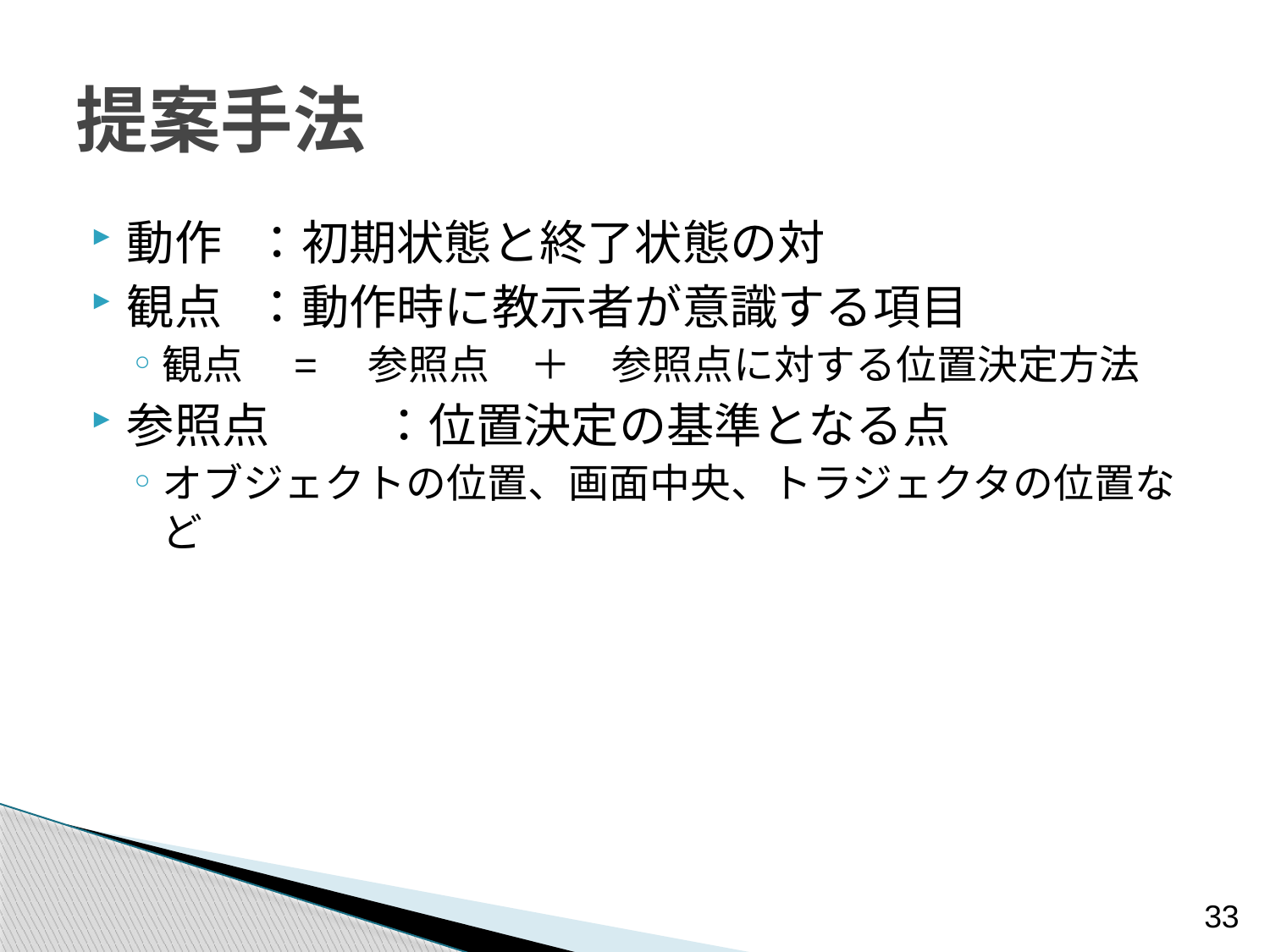

# 提案手法
動作	：初期状態と終了状態の対
観点	：動作時に教示者が意識する項目
観点　=　参照点　＋　参照点に対する位置決定方法
参照点	：位置決定の基準となる点
オブジェクトの位置、画面中央、トラジェクタの位置など

33